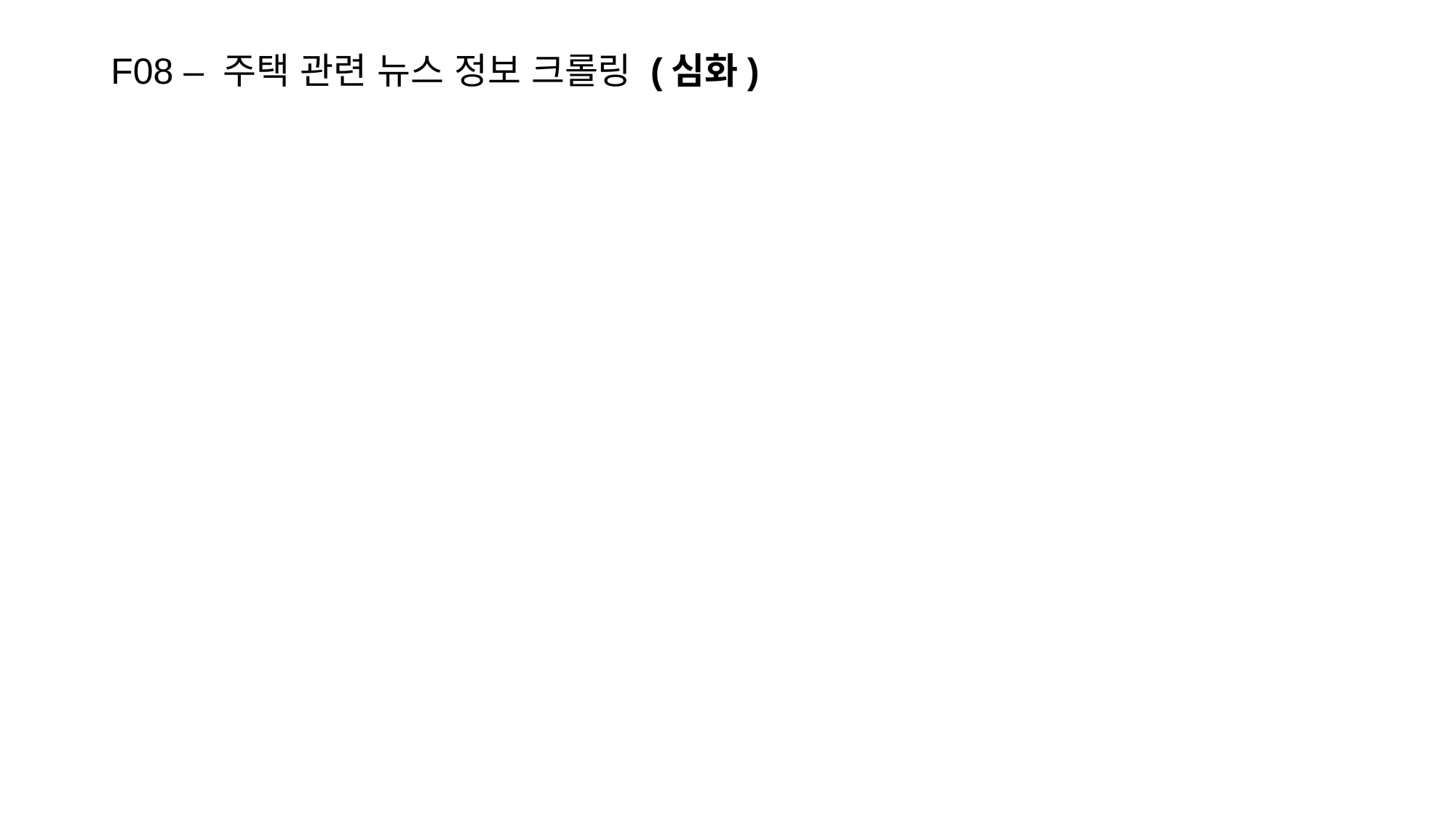

# F08 – 주택 관련 뉴스 정보 크롤링 (심화)